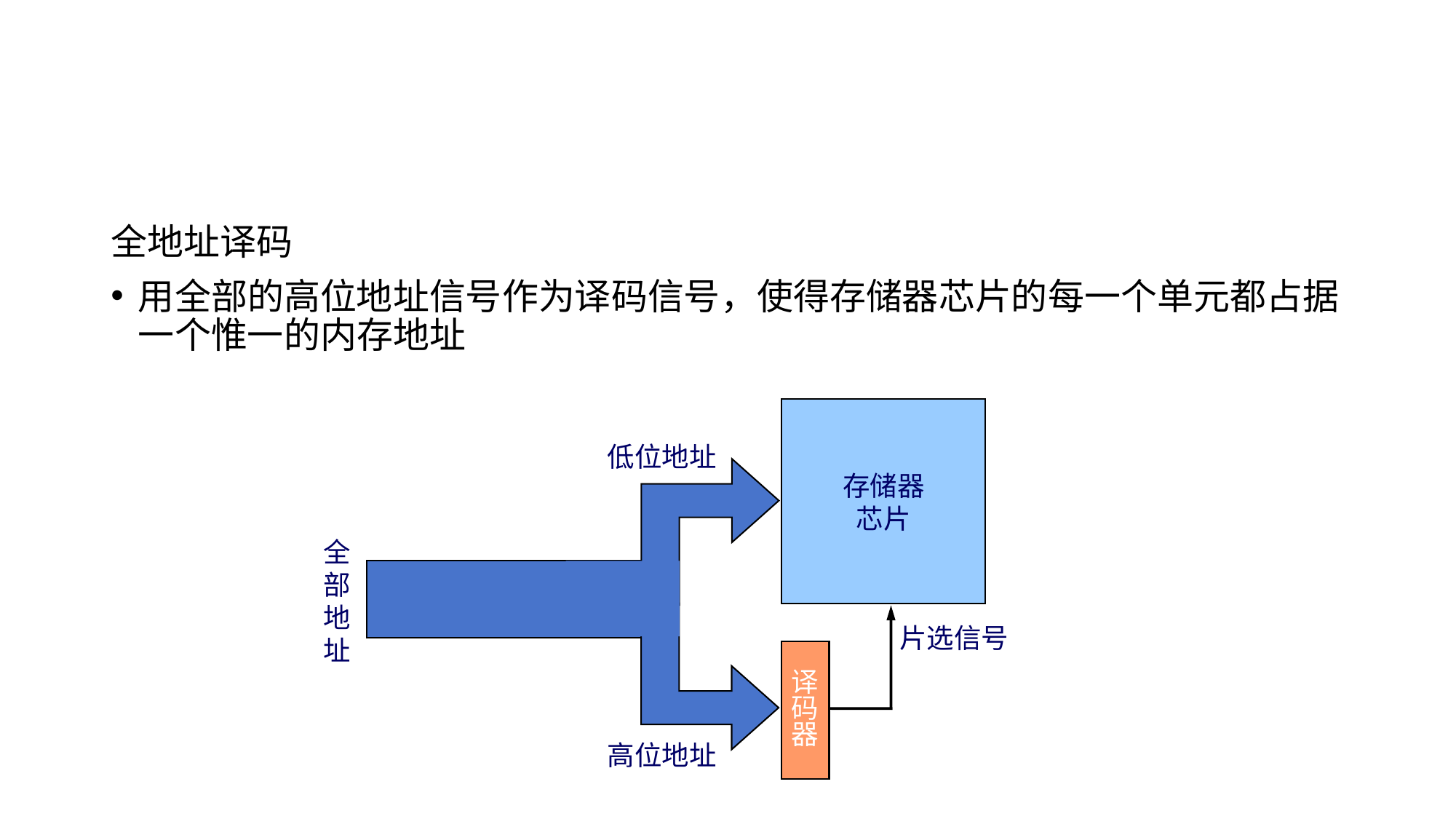

全地址译码
用全部的高位地址信号作为译码信号，使得存储器芯片的每一个单元都占据一个惟一的内存地址

存储器
芯片
低位地址

全部地址

片选信号
译
码
器

高位地址